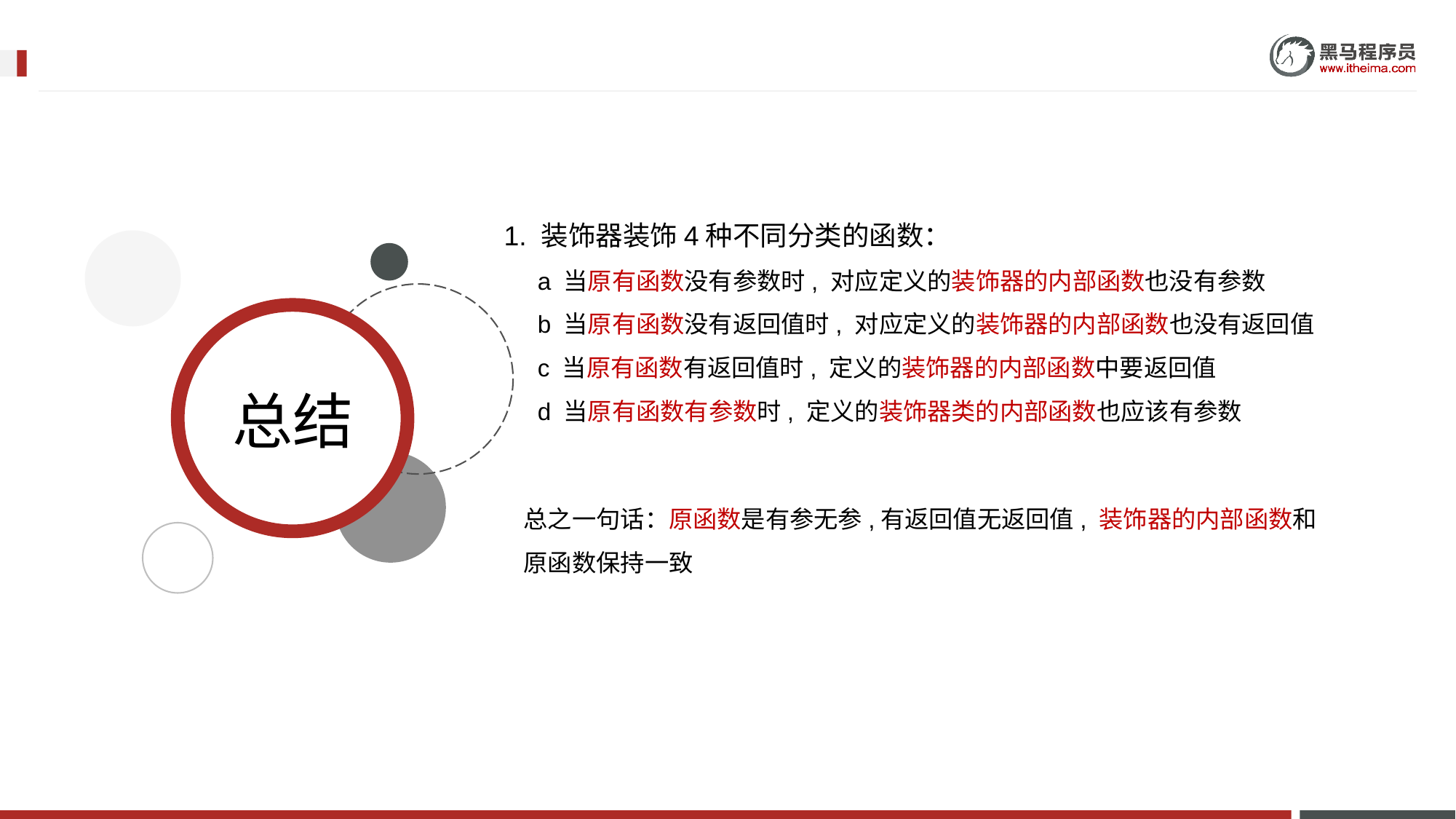

1. 装饰器装饰4种不同分类的函数：
     a 当原有函数没有参数时, 对应定义的装饰器的内部函数也没有参数
     b 当原有函数没有返回值时, 对应定义的装饰器的内部函数也没有返回值
     c 当原有函数有返回值时, 定义的装饰器的内部函数中要返回值
     d 当原有函数有参数时, 定义的装饰器类的内部函数也应该有参数
总之一句话：原函数是有参无参,有返回值无返回值, 装饰器的内部函数和原函数保持一致